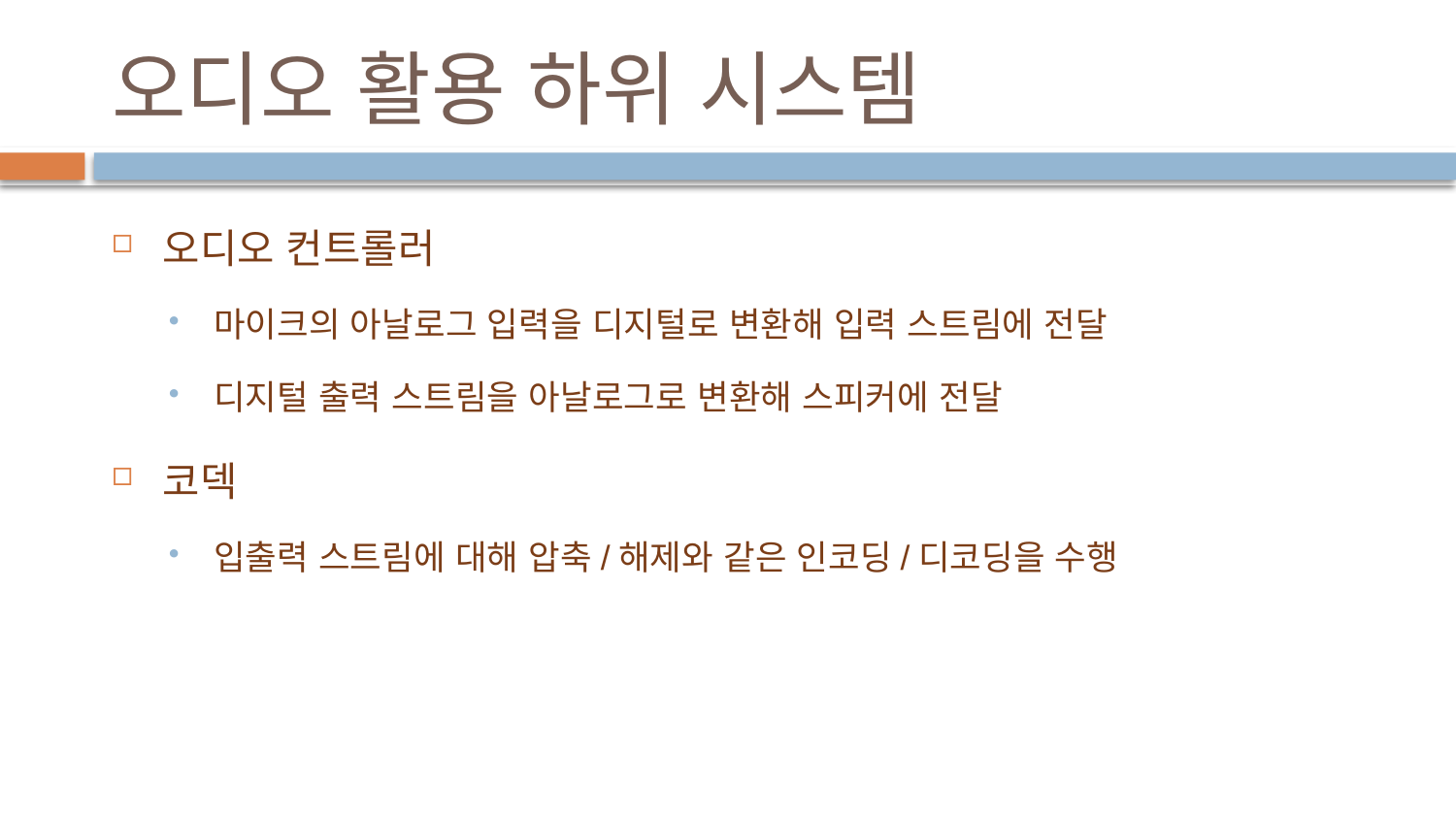

# 오디오 활용 하위 시스템
오디오 컨트롤러
마이크의 아날로그 입력을 디지털로 변환해 입력 스트림에 전달
디지털 출력 스트림을 아날로그로 변환해 스피커에 전달
코덱
입출력 스트림에 대해 압축/해제와 같은 인코딩/디코딩을 수행